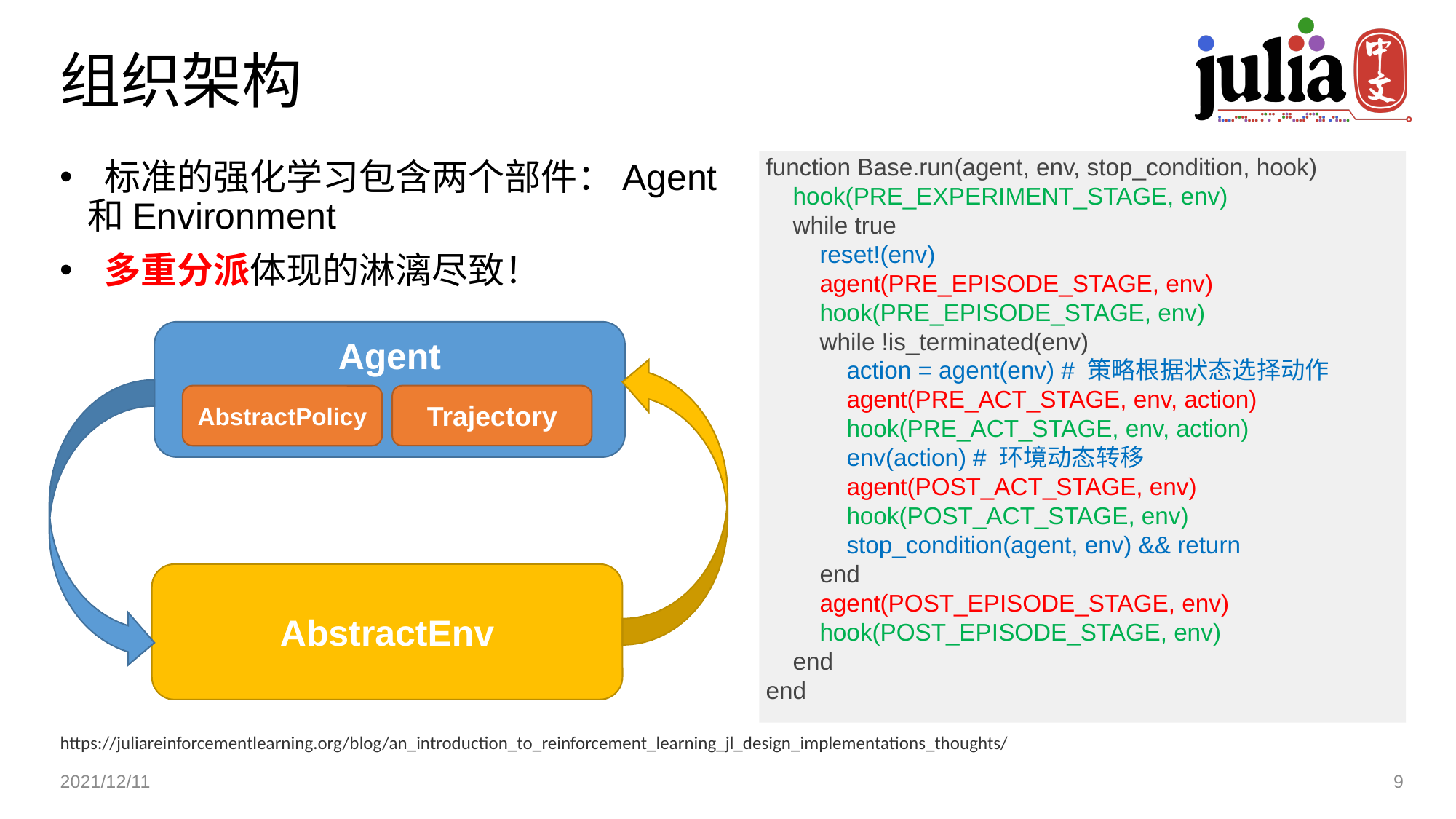

# 组织架构
 function Base.run(agent, env, stop_condition, hook)
     hook(PRE_EXPERIMENT_STAGE, env)
     while true
         reset!(env)
         agent(PRE_EPISODE_STAGE, env)
         hook(PRE_EPISODE_STAGE, env)
         while !is_terminated(env)
             action = agent(env) # 策略根据状态选择动作
             agent(PRE_ACT_STAGE, env, action)
             hook(PRE_ACT_STAGE, env, action)
             env(action) # 环境动态转移
             agent(POST_ACT_STAGE, env)
             hook(POST_ACT_STAGE, env)
             stop_condition(agent, env) && return
         end
         agent(POST_EPISODE_STAGE, env)
         hook(POST_EPISODE_STAGE, env)
     end
 end
 标准的强化学习包含两个部件：Agent和Environment
 多重分派体现的淋漓尽致！

AbstractEnv
Agent
Trajectory
AbstractPolicy
https://juliareinforcementlearning.org/blog/an_introduction_to_reinforcement_learning_jl_design_implementations_thoughts/
2021/12/11
9